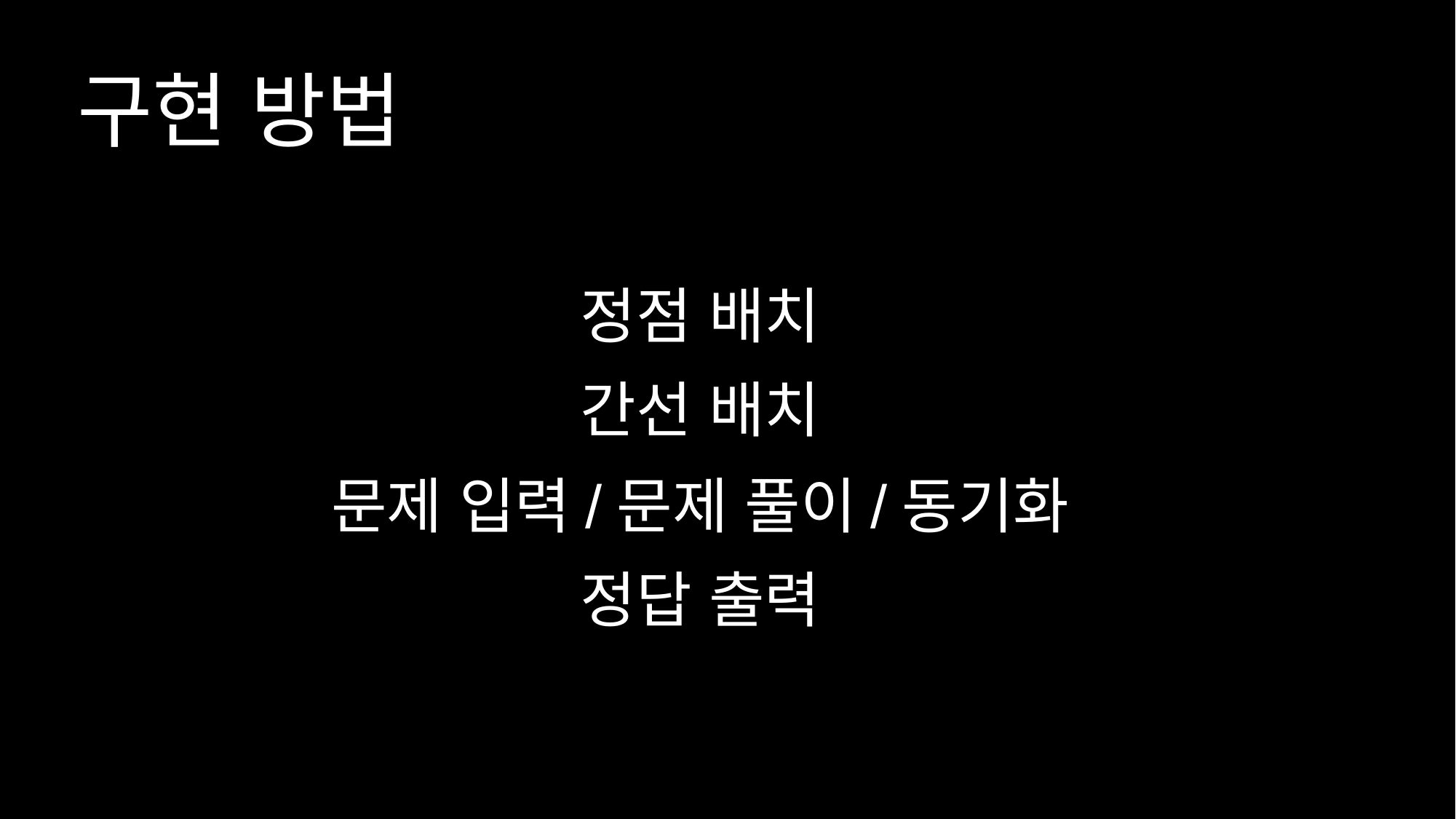

구현 방법
정점 배치
간선 배치
문제 입력/문제 풀이/동기화
정답 출력